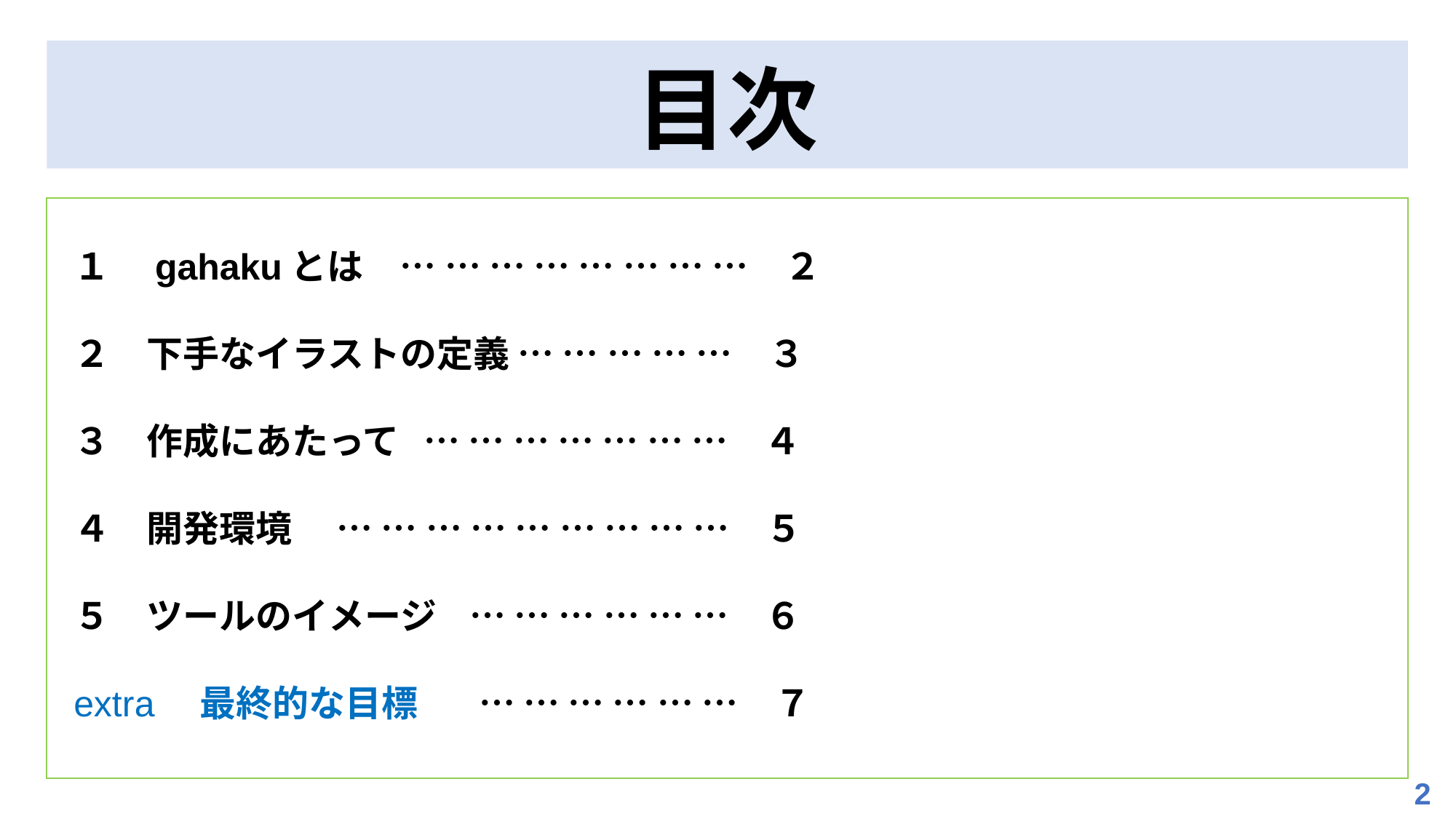

# 目次

１　gahakuとは　… … … … … … … …　２

２　下手なイラストの定義 … … … … …　３

３　作成にあたって   … … … … … … …　４

４　開発環境　 … … … … … … … … …　５

５　ツールのイメージ    … … … … … …　６

extra　最終的な目標　   … … … … … …　７
2